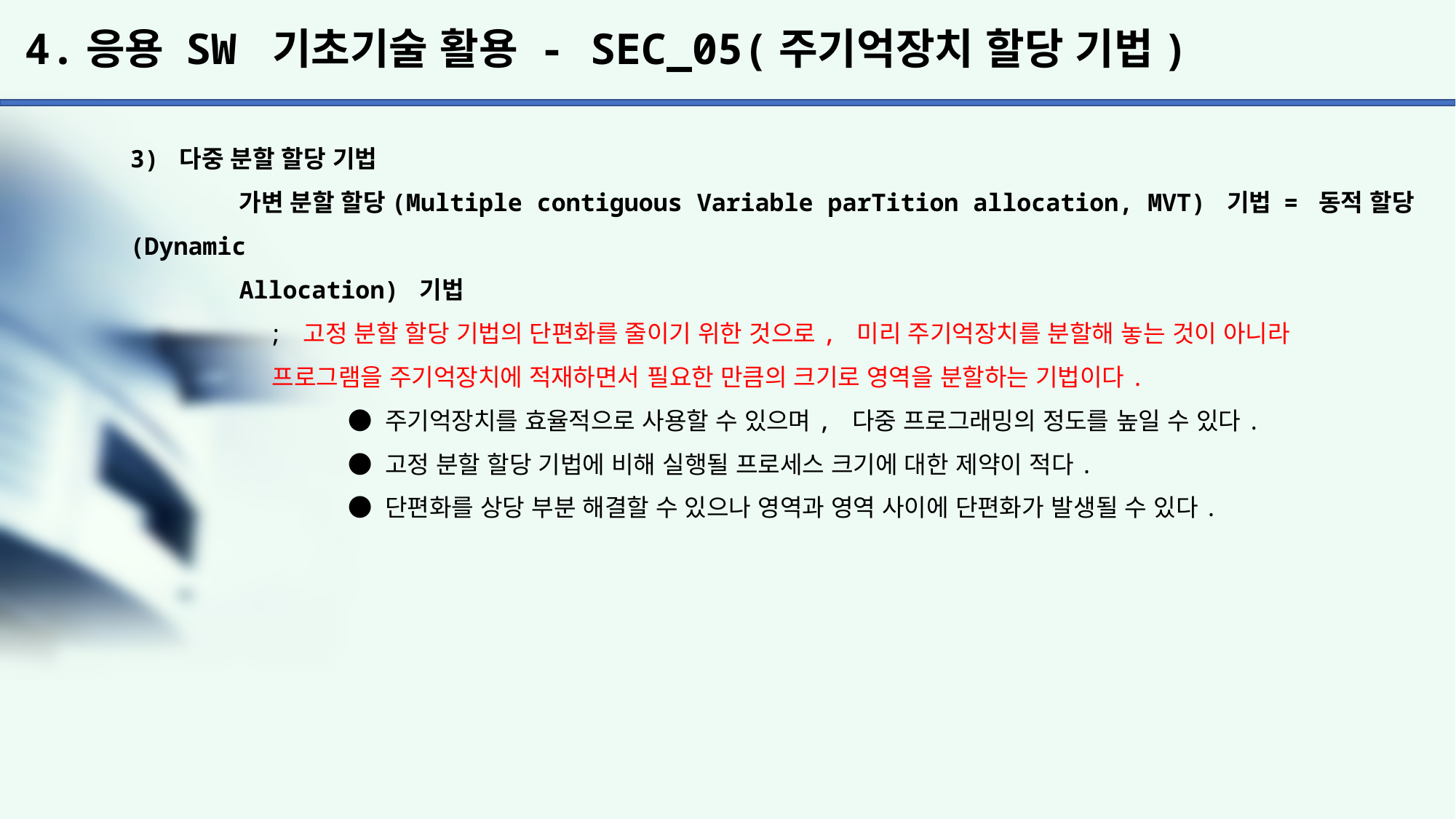

# 4.응용 SW 기초기술 활용 - SEC_05(주기억장치 할당 기법)
3) 다중 분할 할당 기법
	가변 분할 할당(Multiple contiguous Variable parTition allocation, MVT) 기법 = 동적 할당(Dynamic
	Allocation) 기법
	  ; 고정 분할 할당 기법의 단편화를 줄이기 위한 것으로, 미리 주기억장치를 분할해 놓는 것이 아니라
	    프로그램을 주기억장치에 적재하면서 필요한 만큼의 크기로 영역을 분할하는 기법이다.
		● 주기억장치를 효율적으로 사용할 수 있으며, 다중 프로그래밍의 정도를 높일 수 있다.
		● 고정 분할 할당 기법에 비해 실행될 프로세스 크기에 대한 제약이 적다.
		● 단편화를 상당 부분 해결할 수 있으나 영역과 영역 사이에 단편화가 발생될 수 있다.